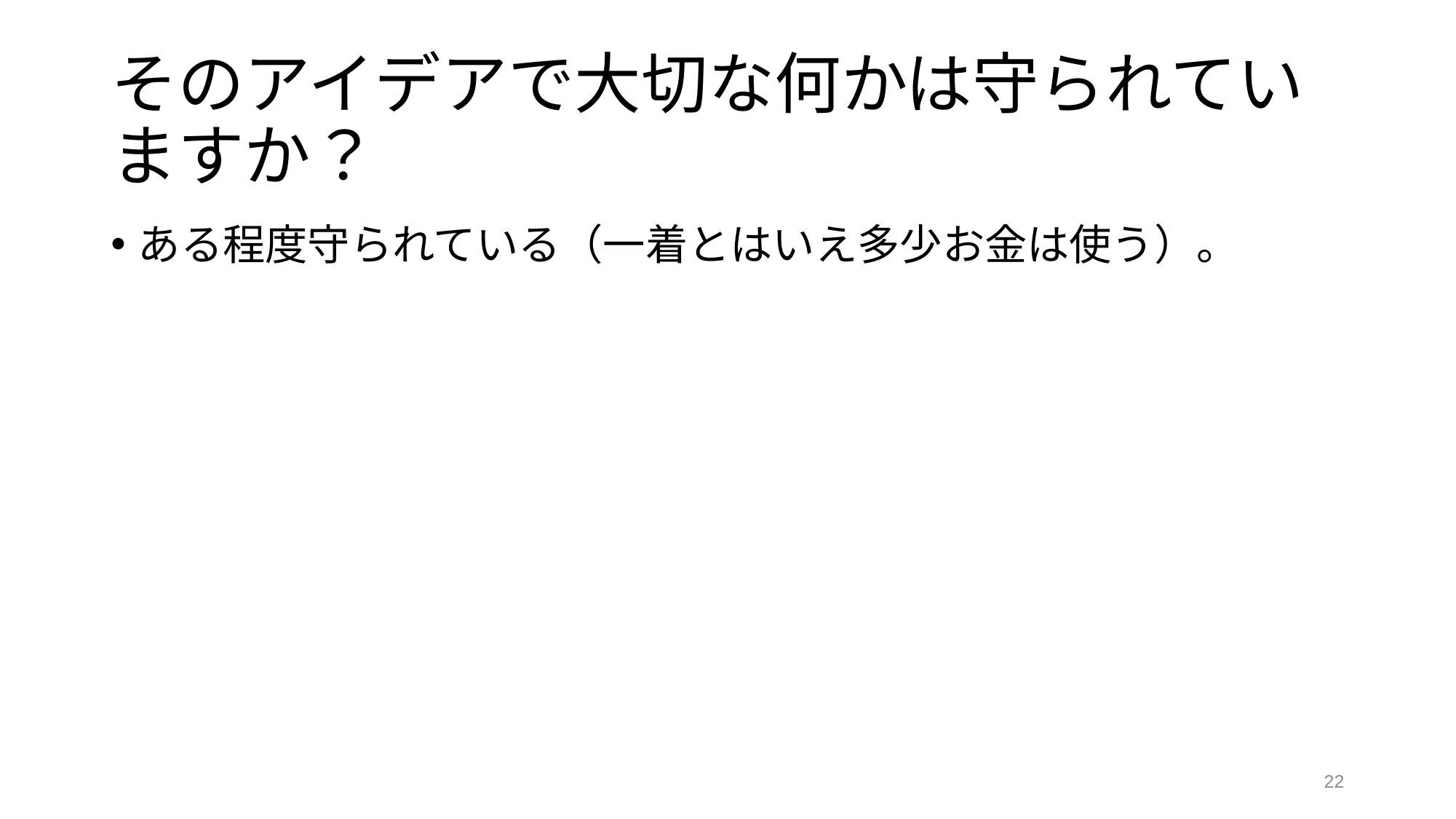

# そのアイデアで大切な何かは守られていますか？
ある程度守られている（一着とはいえ多少お金は使う）。
22